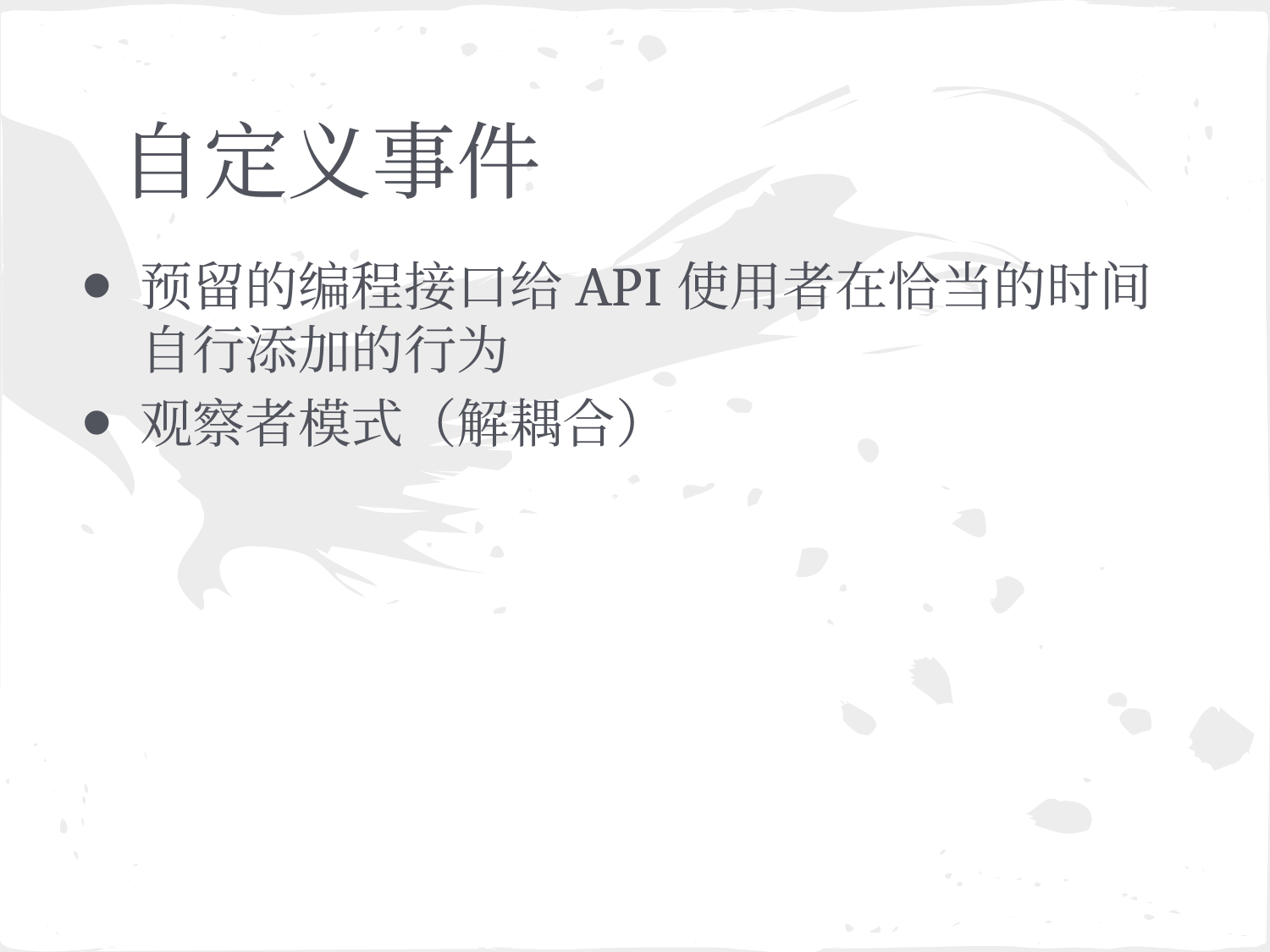

# 自定义事件
预留的编程接口给API使用者在恰当的时间自行添加的行为
观察者模式（解耦合）